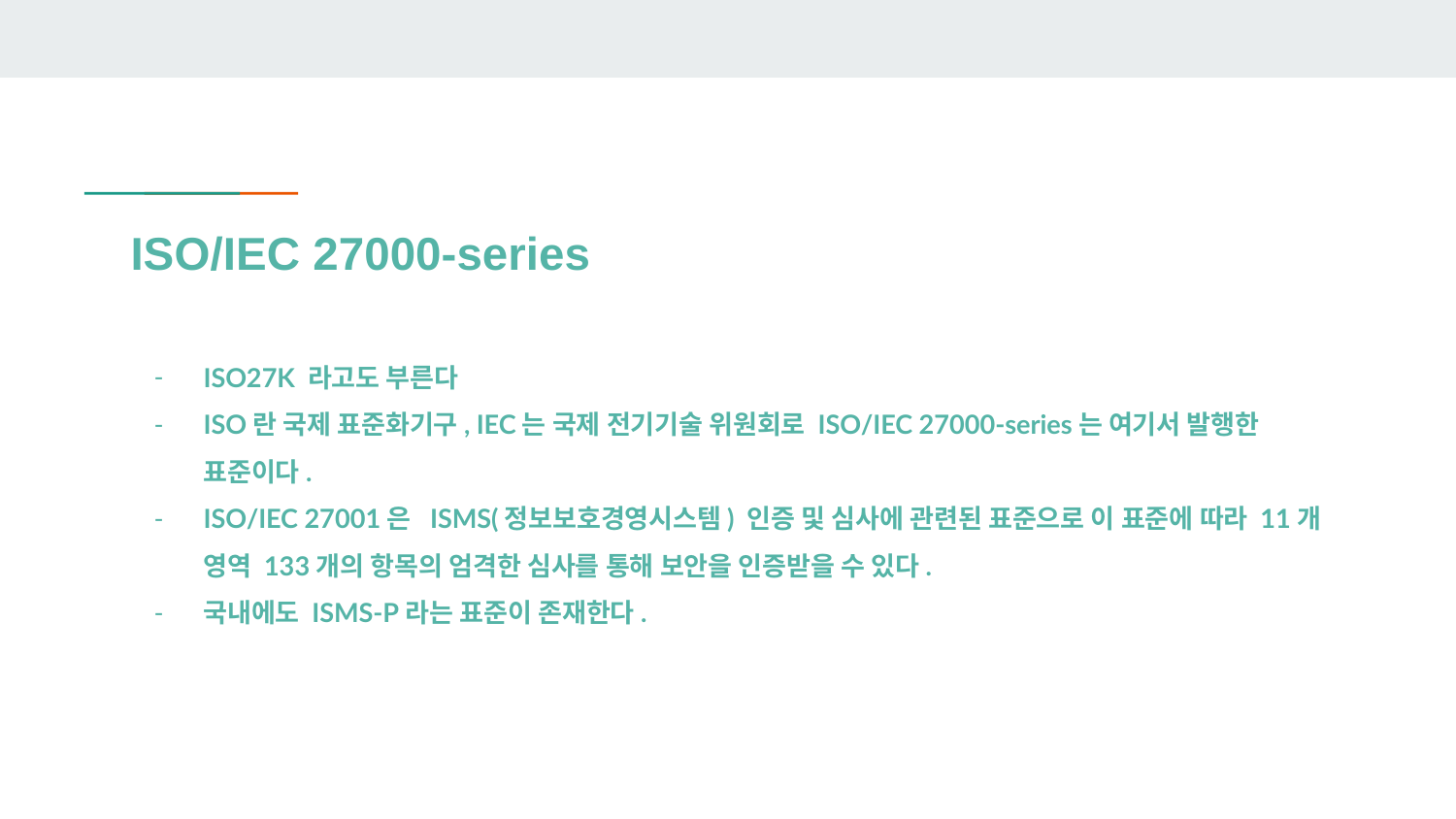

# ISO/IEC 27000-series
ISO27K 라고도 부른다
ISO란 국제 표준화기구, IEC는 국제 전기기술 위원회로 ISO/IEC 27000-series는 여기서 발행한 표준이다.
ISO/IEC 27001은  ISMS(정보보호경영시스템) 인증 및 심사에 관련된 표준으로 이 표준에 따라 11개 영역 133개의 항목의 엄격한 심사를 통해 보안을 인증받을 수 있다.
국내에도 ISMS-P라는 표준이 존재한다.